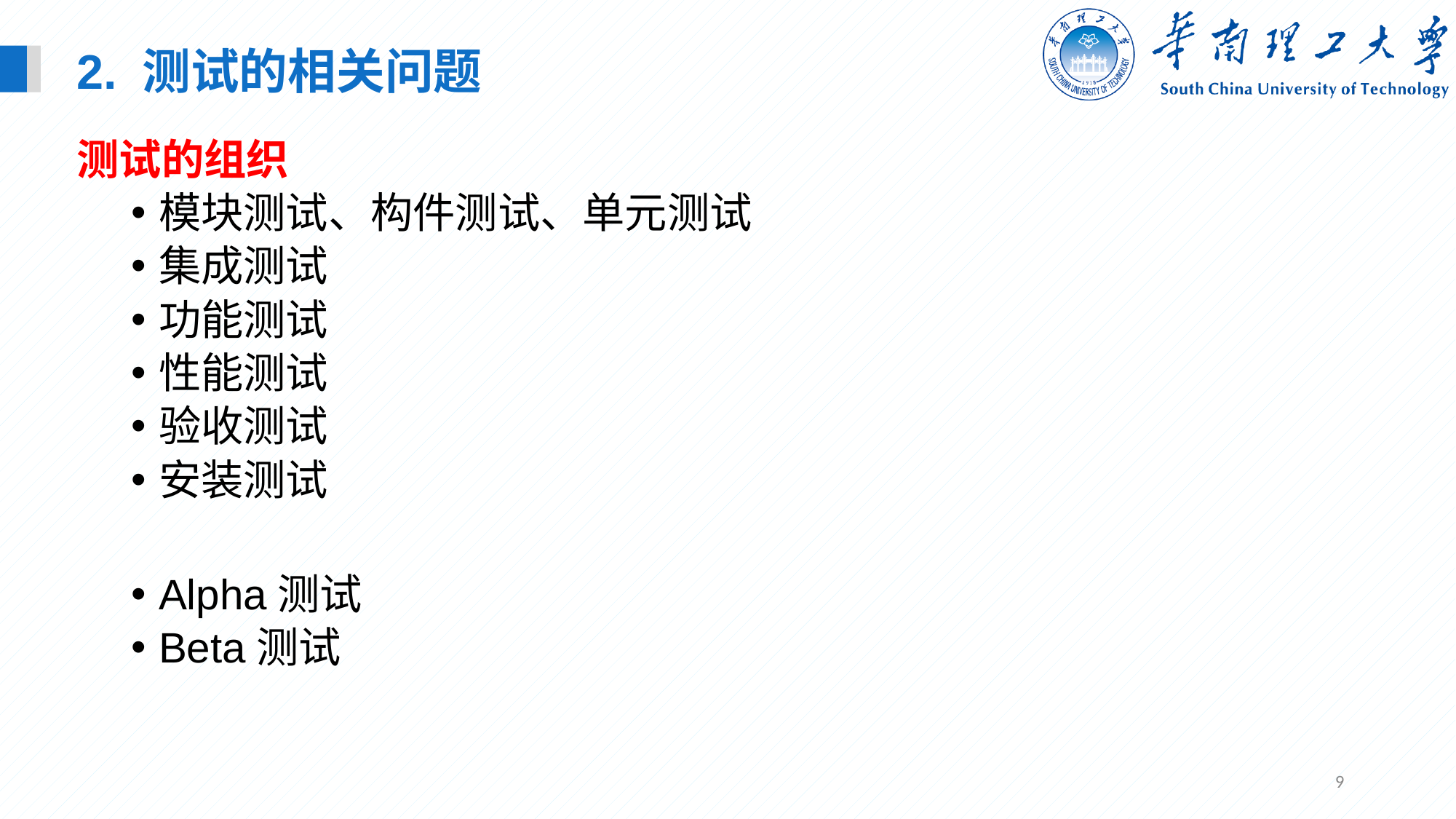

2. 测试的相关问题
测试的组织
模块测试、构件测试、单元测试
集成测试
功能测试
性能测试
验收测试
安装测试

Alpha测试
Beta测试
9